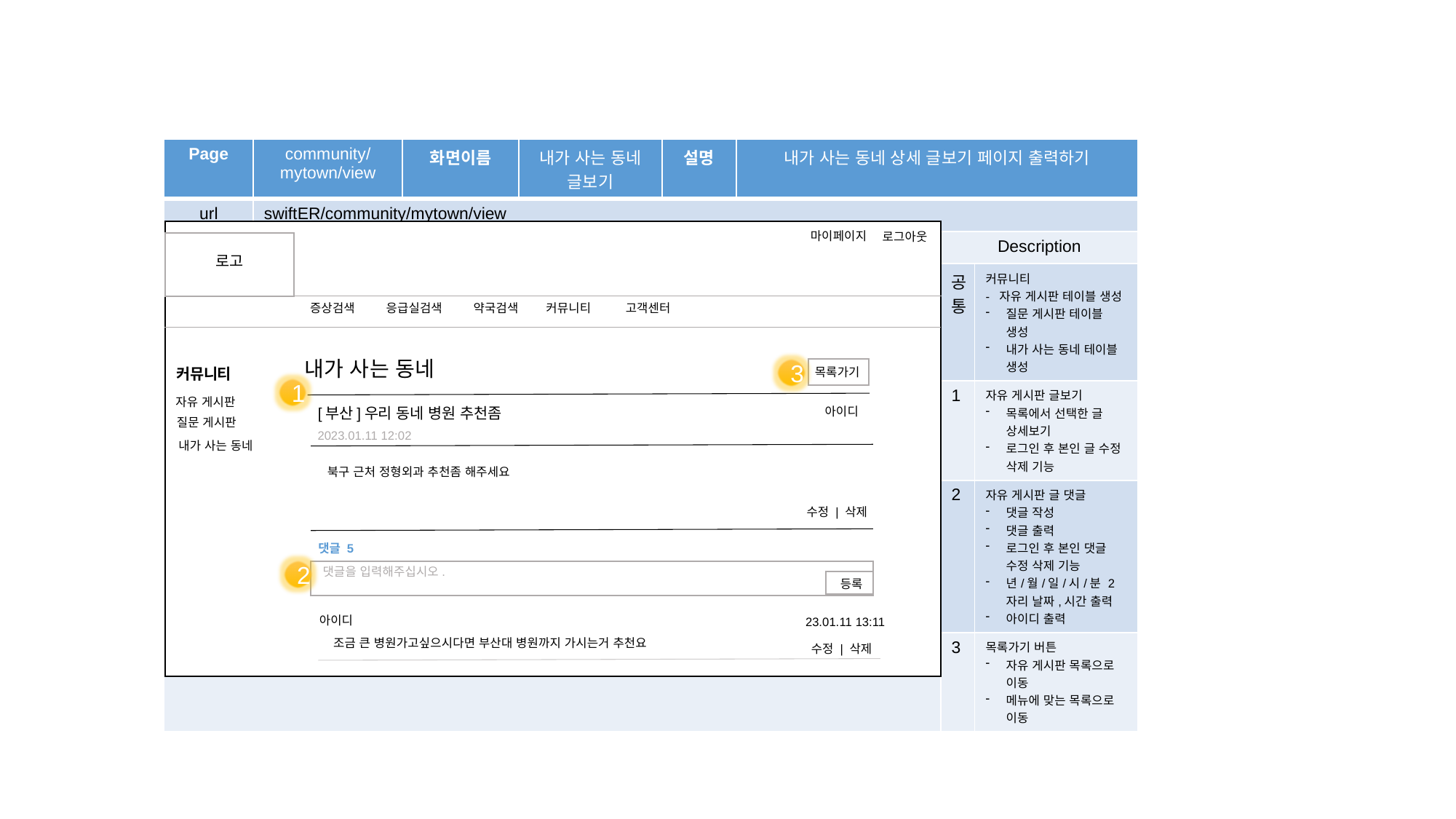

| Page | community/mytown/view | 화면이름 | 내가 사는 동네 글보기 | 설명 | 내가 사는 동네 상세 글보기 페이지 출력하기 |  |  |
| --- | --- | --- | --- | --- | --- | --- | --- |
| url | swiftER/community/mytown/view |  |  |  |  |  |  |
|  |  |  |  |  |  | Description |  |
|  |  |  |  |  |  | 공통 | 커뮤니티 - 자유 게시판 테이블 생성 질문 게시판 테이블 생성 내가 사는 동네 테이블 생성 |
|  |  |  |  |  |  | 1 | 자유 게시판 글보기 목록에서 선택한 글 상세보기 로그인 후 본인 글 수정 삭제 기능 |
|  |  |  |  |  |  | 2 | 자유 게시판 글 댓글 댓글 작성 댓글 출력 로그인 후 본인 댓글 수정 삭제 기능 년/월/일/시/분 2자리 날짜,시간 출력 아이디 출력 |
|  |  |  |  |  |  | 3 | 목록가기 버튼 자유 게시판 목록으로 이동 메뉴에 맞는 목록으로 이동 |

마이페이지
로그아웃

로고
증상검색         응급실검색         약국검색        커뮤니티          고객센터
내가 사는 동네
3

커뮤니티
목록가기
1
자유 게시판
[부산]우리 동네 병원 추천좀
아이디
질문 게시판
2023.01.11 12:02
내가 사는 동네
북구 근처 정형외과 추천좀 해주세요
수정 | 삭제
댓글 5
댓글을 입력해주십시오.
2

등록
아이디
23.01.11 13:11
조금 큰 병원가고싶으시다면 부산대 병원까지 가시는거 추천요
수정 | 삭제